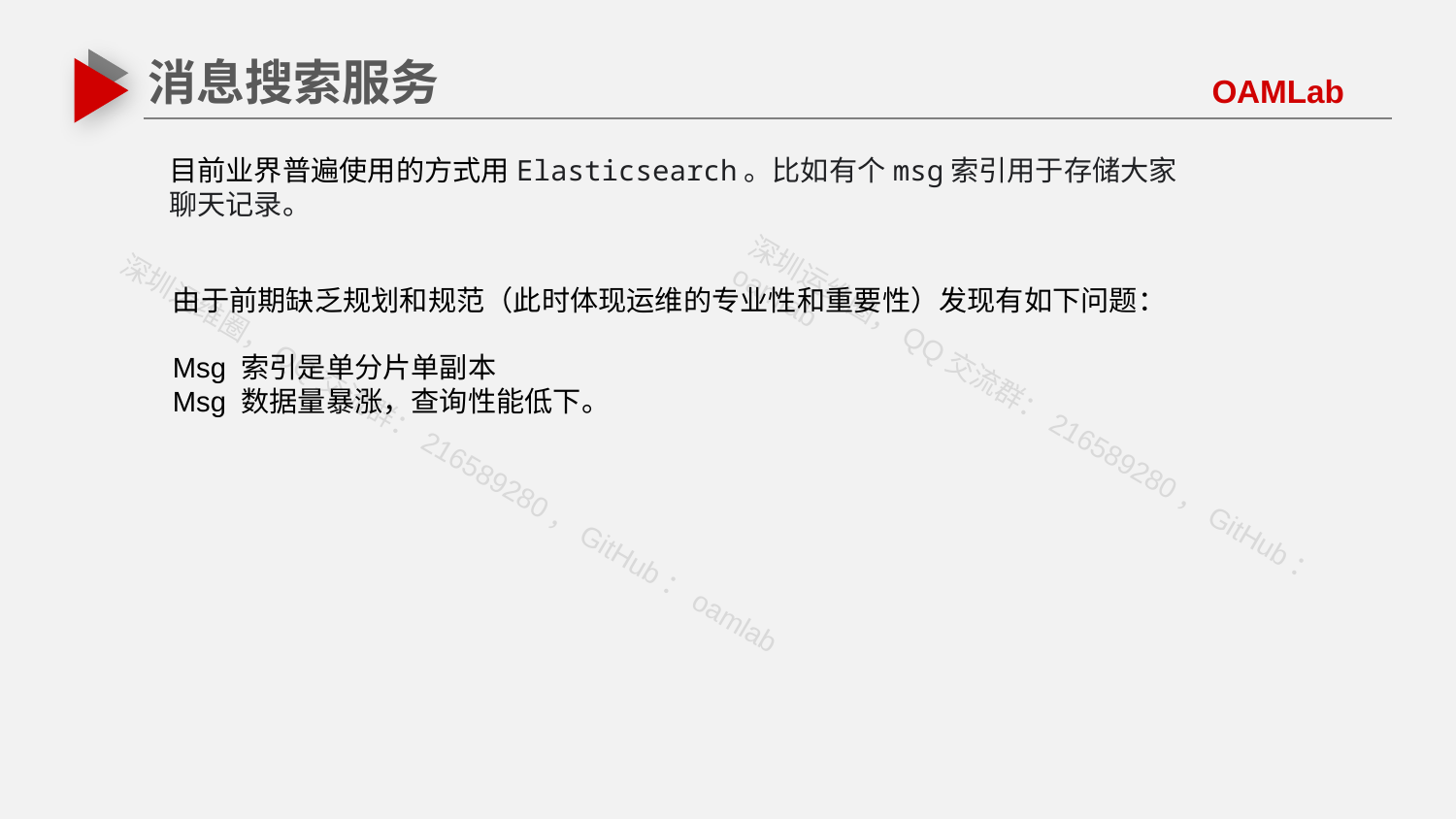

消息搜索服务
目前业界普遍使用的方式用Elasticsearch。比如有个msg索引用于存储大家聊天记录。
由于前期缺乏规划和规范（此时体现运维的专业性和重要性）发现有如下问题：

Msg 索引是单分片单副本
Msg 数据量暴涨，查询性能低下。